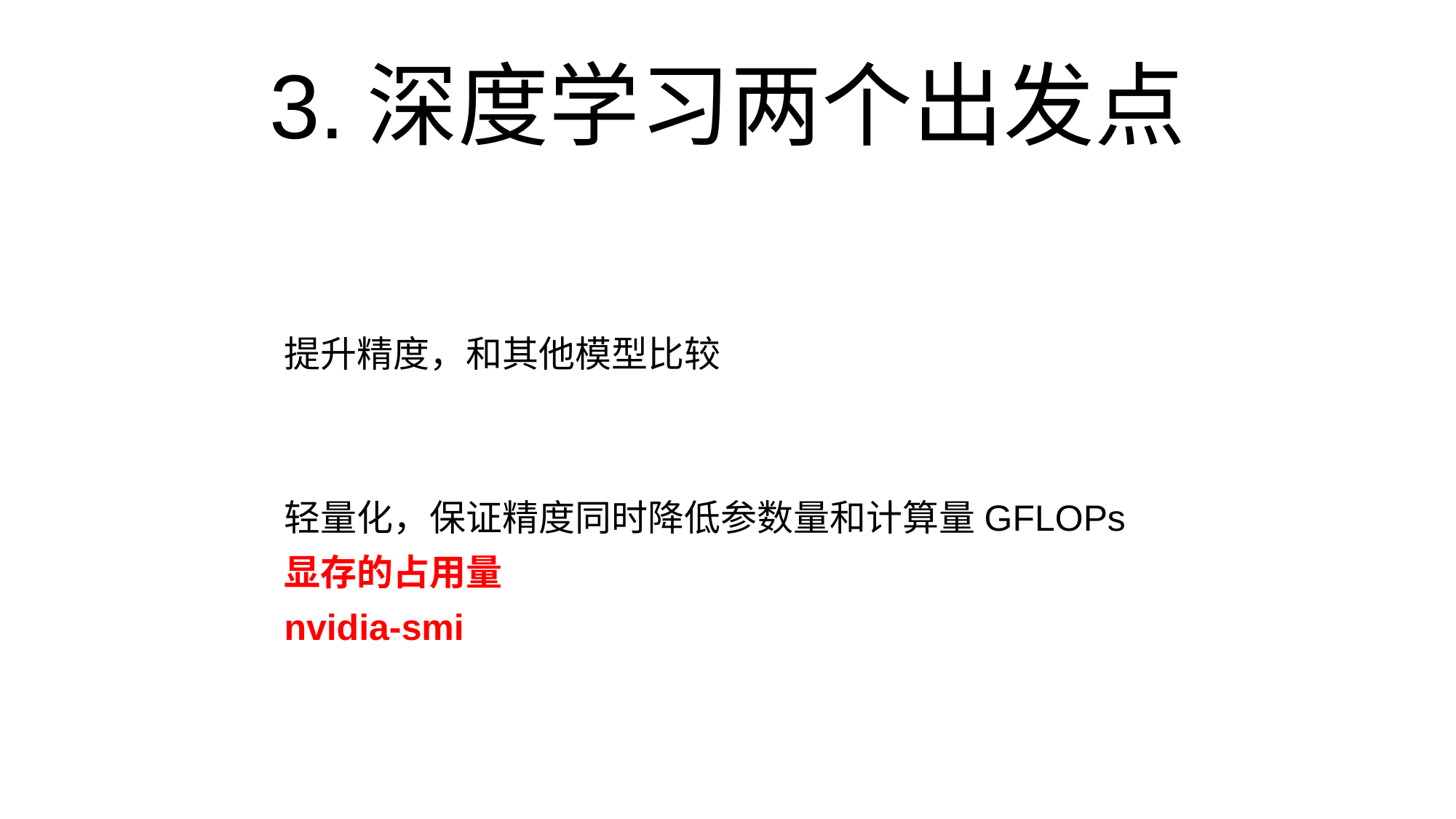

# 3.深度学习两个出发点
提升精度，和其他模型比较

轻量化，保证精度同时降低参数量和计算量GFLOPs
显存的占用量
nvidia-smi